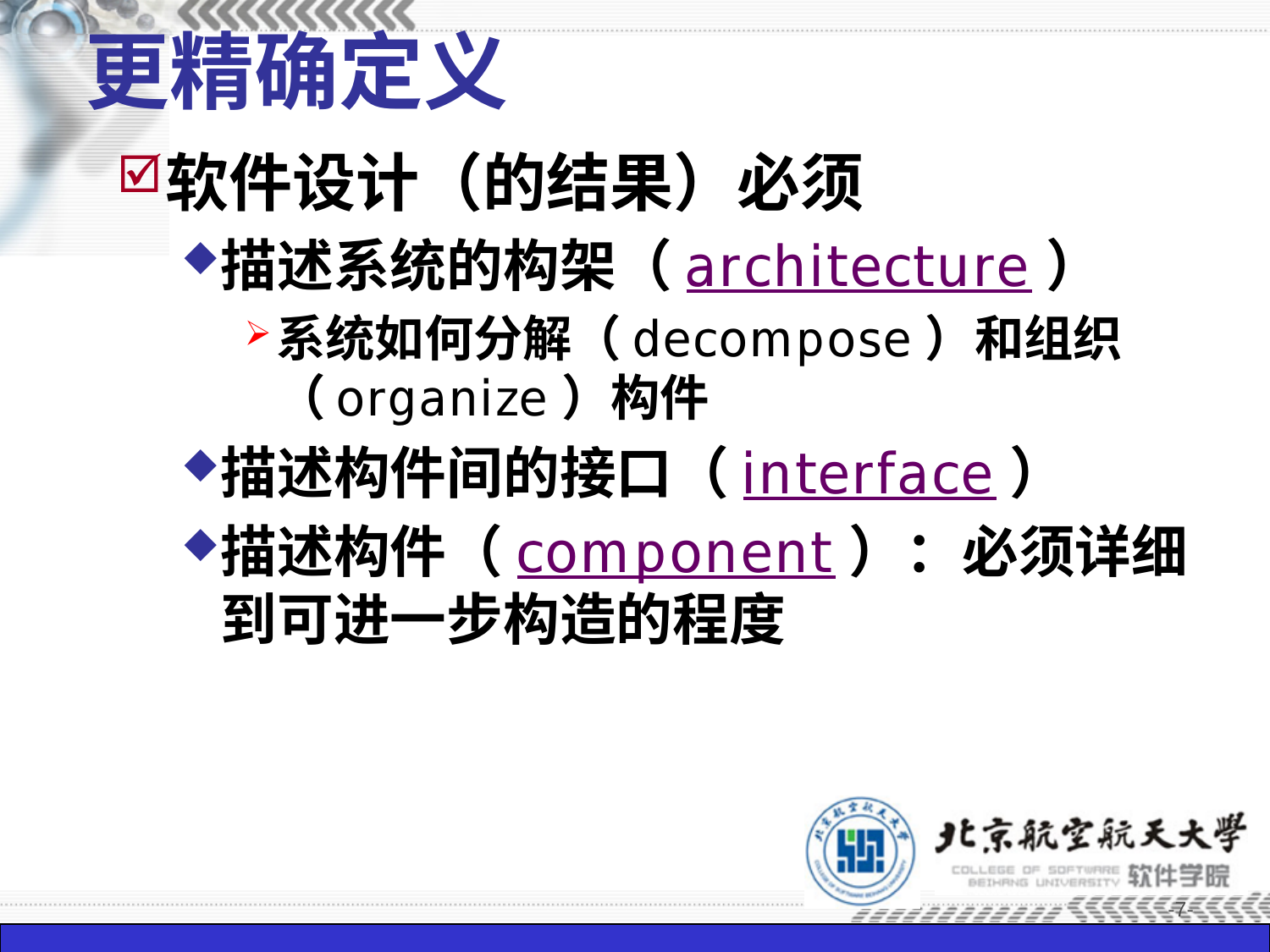

# 更精确定义
软件设计（的结果）必须
描述系统的构架（architecture）
系统如何分解（decompose）和组织（organize）构件
描述构件间的接口（interface）
描述构件（component）：必须详细到可进一步构造的程度
-7-